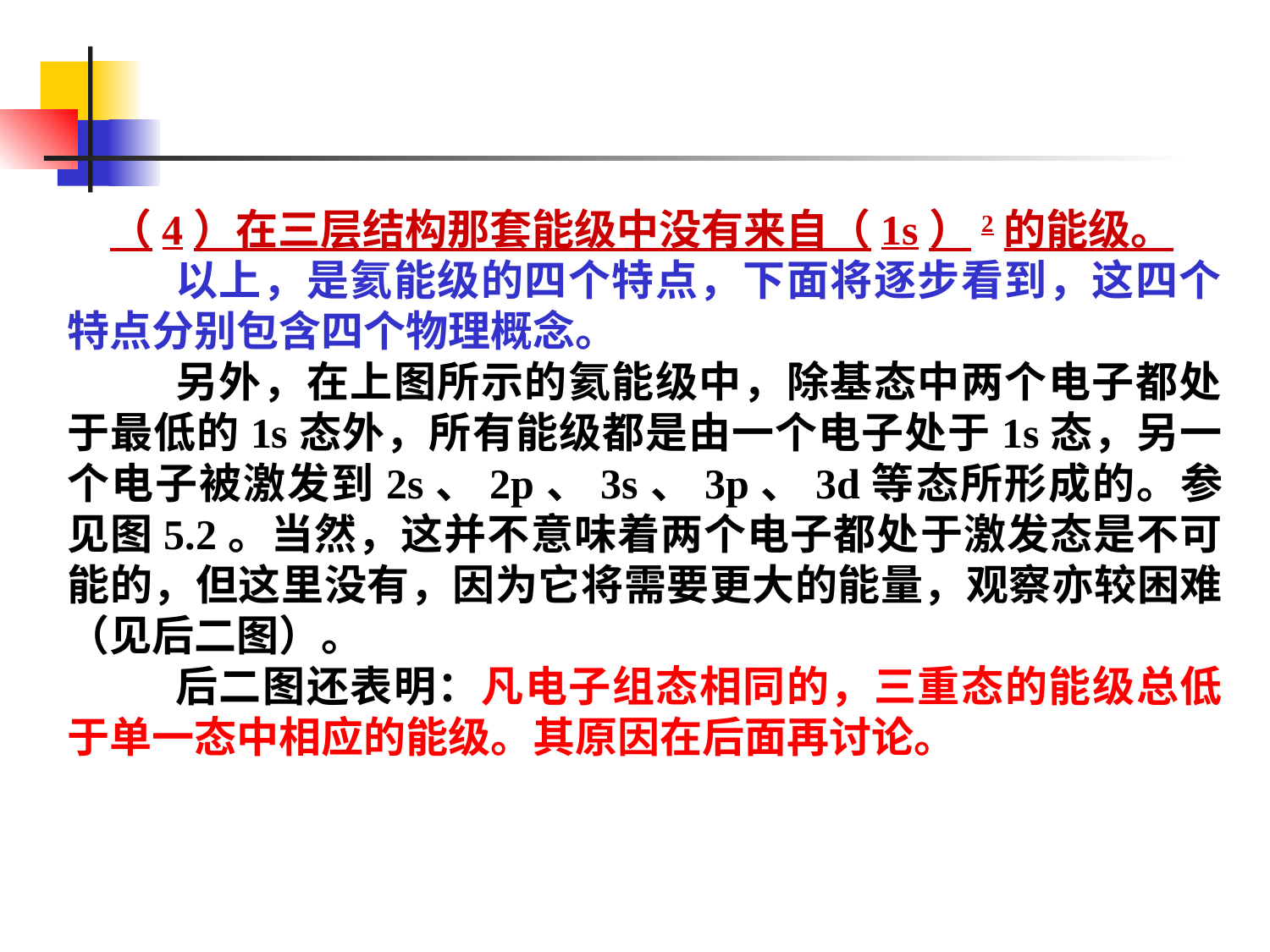

（4）在三层结构那套能级中没有来自（1s）2的能级。
     以上，是氦能级的四个特点，下面将逐步看到，这四个特点分别包含四个物理概念。
     另外，在上图所示的氦能级中，除基态中两个电子都处于最低的1s态外，所有能级都是由一个电子处于1s态，另一个电子被激发到2s、2p、3s、3p、3d等态所形成的。参见图5.2。当然，这并不意味着两个电子都处于激发态是不可能的，但这里没有，因为它将需要更大的能量，观察亦较困难（见后二图）。
     后二图还表明：凡电子组态相同的，三重态的能级总低于单一态中相应的能级。其原因在后面再讨论。